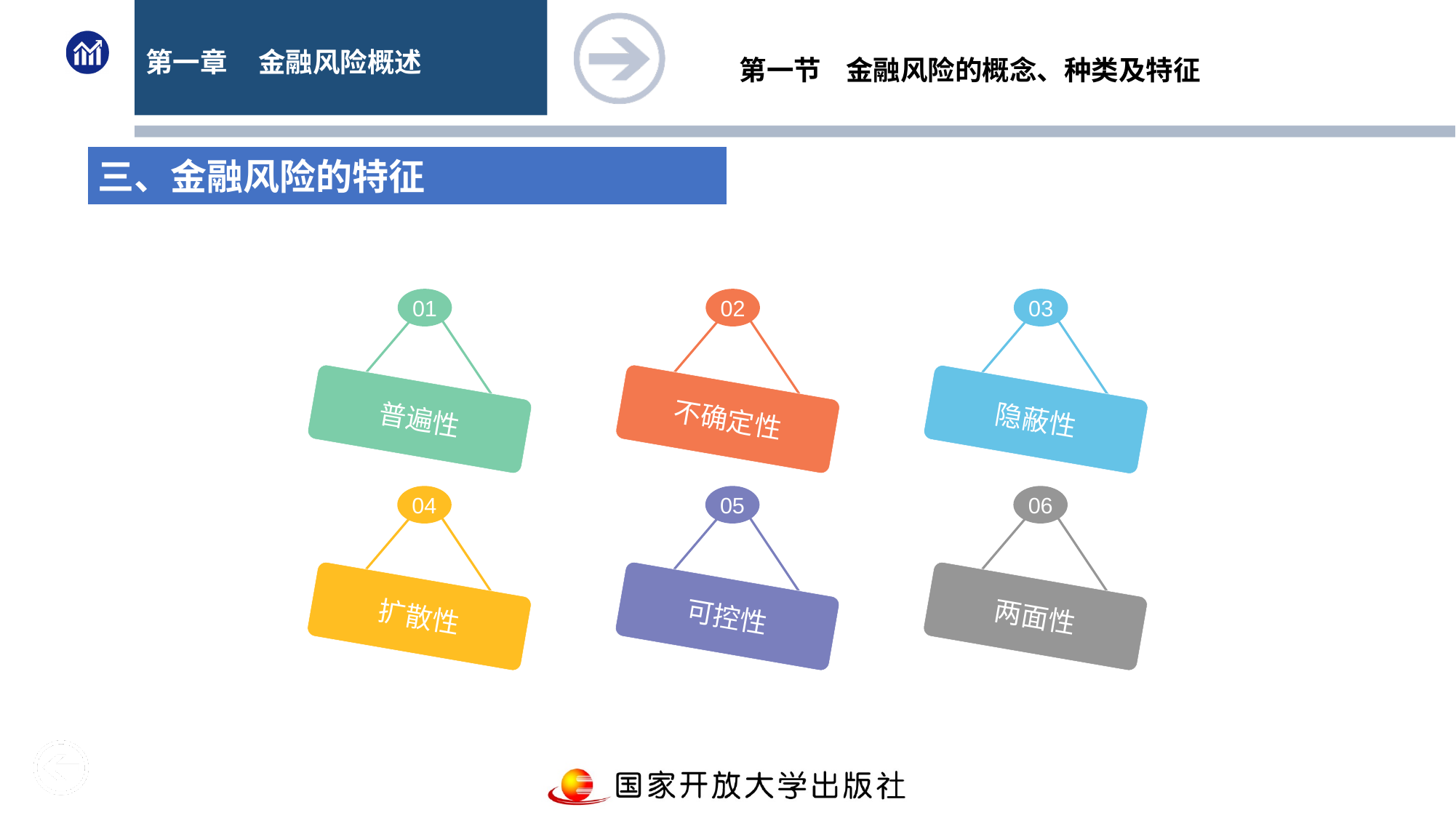

第一节    金融风险的概念、种类及特征
第一章     金融风险概述
三、金融风险的特征
01
02
03

普遍性
不确定性
隐蔽性
04
05
06

扩散性
可控性
两面性